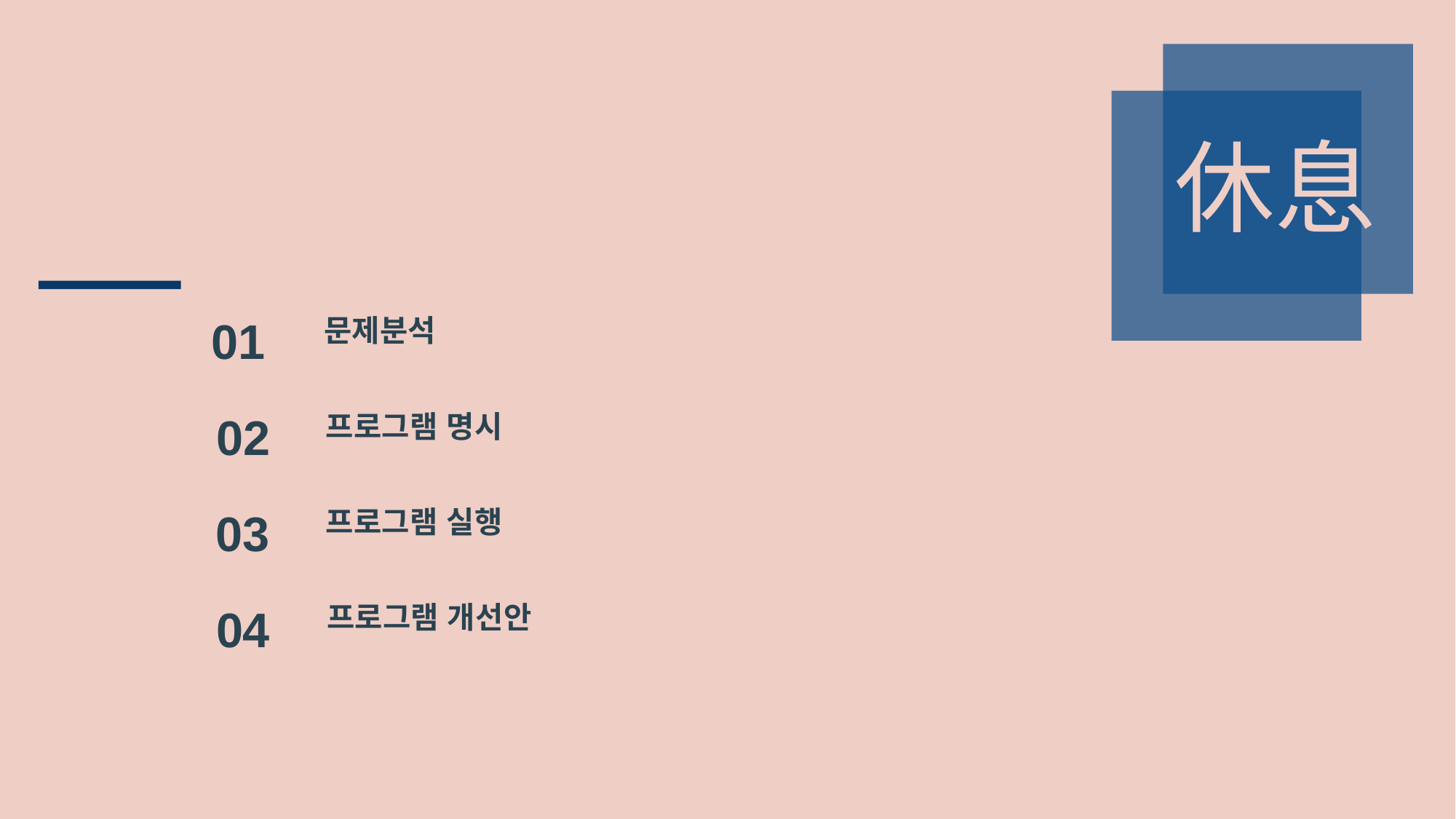

休息

01
문제분석
02
프로그램 명시
03
프로그램 실행
프로그램 개선안
04